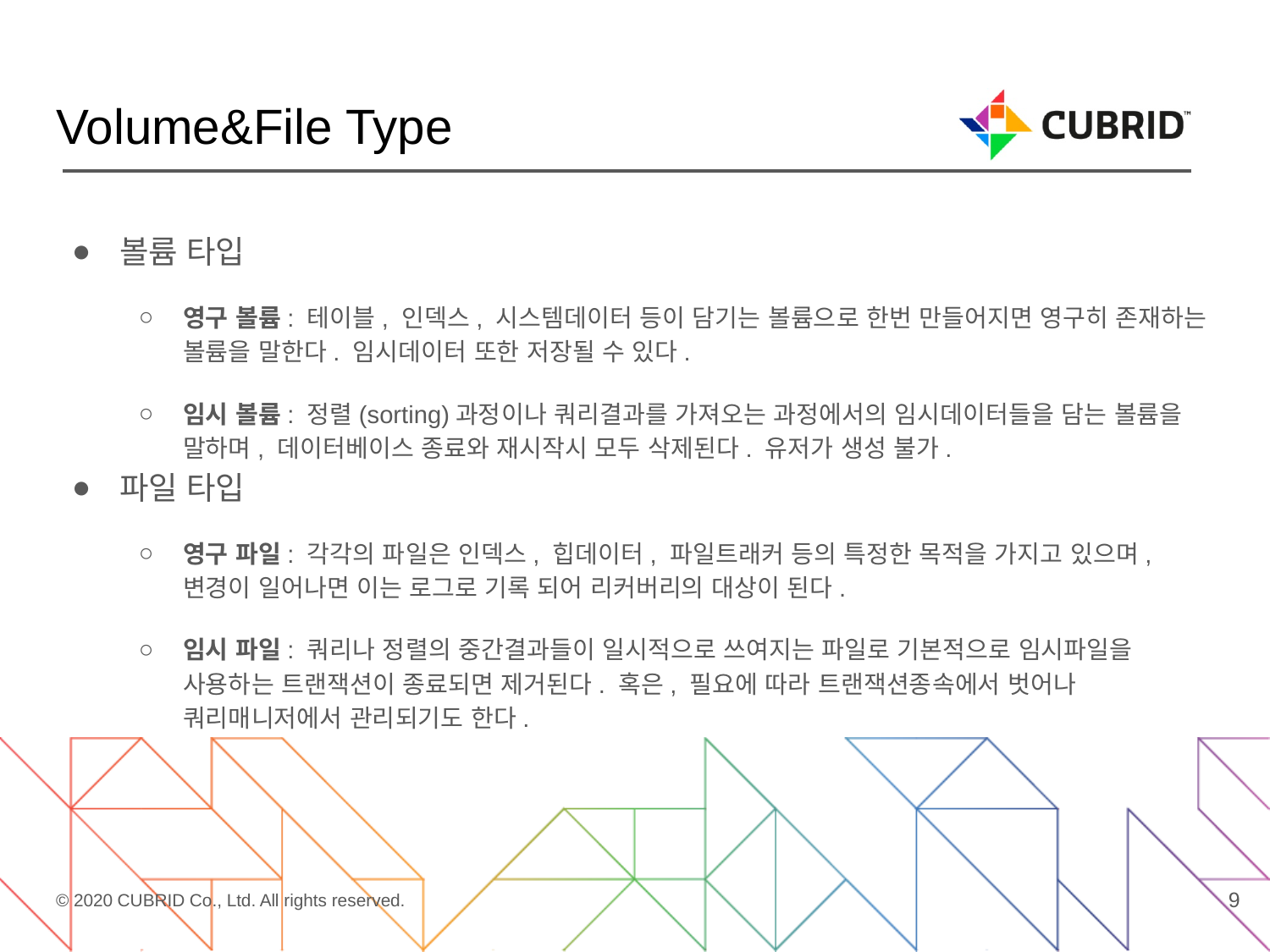

# Volume&File Type
볼륨 타입
영구 볼륨: 테이블, 인덱스, 시스템데이터 등이 담기는 볼륨으로 한번 만들어지면 영구히 존재하는 볼륨을 말한다. 임시데이터 또한 저장될 수 있다.
임시 볼륨: 정렬(sorting)과정이나 쿼리결과를 가져오는 과정에서의 임시데이터들을 담는 볼륨을 말하며, 데이터베이스 종료와 재시작시 모두 삭제된다. 유저가 생성 불가.
파일 타입
영구 파일: 각각의 파일은 인덱스, 힙데이터, 파일트래커 등의 특정한 목적을 가지고 있으며, 변경이 일어나면 이는 로그로 기록 되어 리커버리의 대상이 된다.
임시 파일: 쿼리나 정렬의 중간결과들이 일시적으로 쓰여지는 파일로 기본적으로 임시파일을 사용하는 트랜잭션이 종료되면 제거된다. 혹은, 필요에 따라 트랜잭션종속에서 벗어나 쿼리매니저에서 관리되기도 한다.

9
© 2020 CUBRID Co., Ltd. All rights reserved.